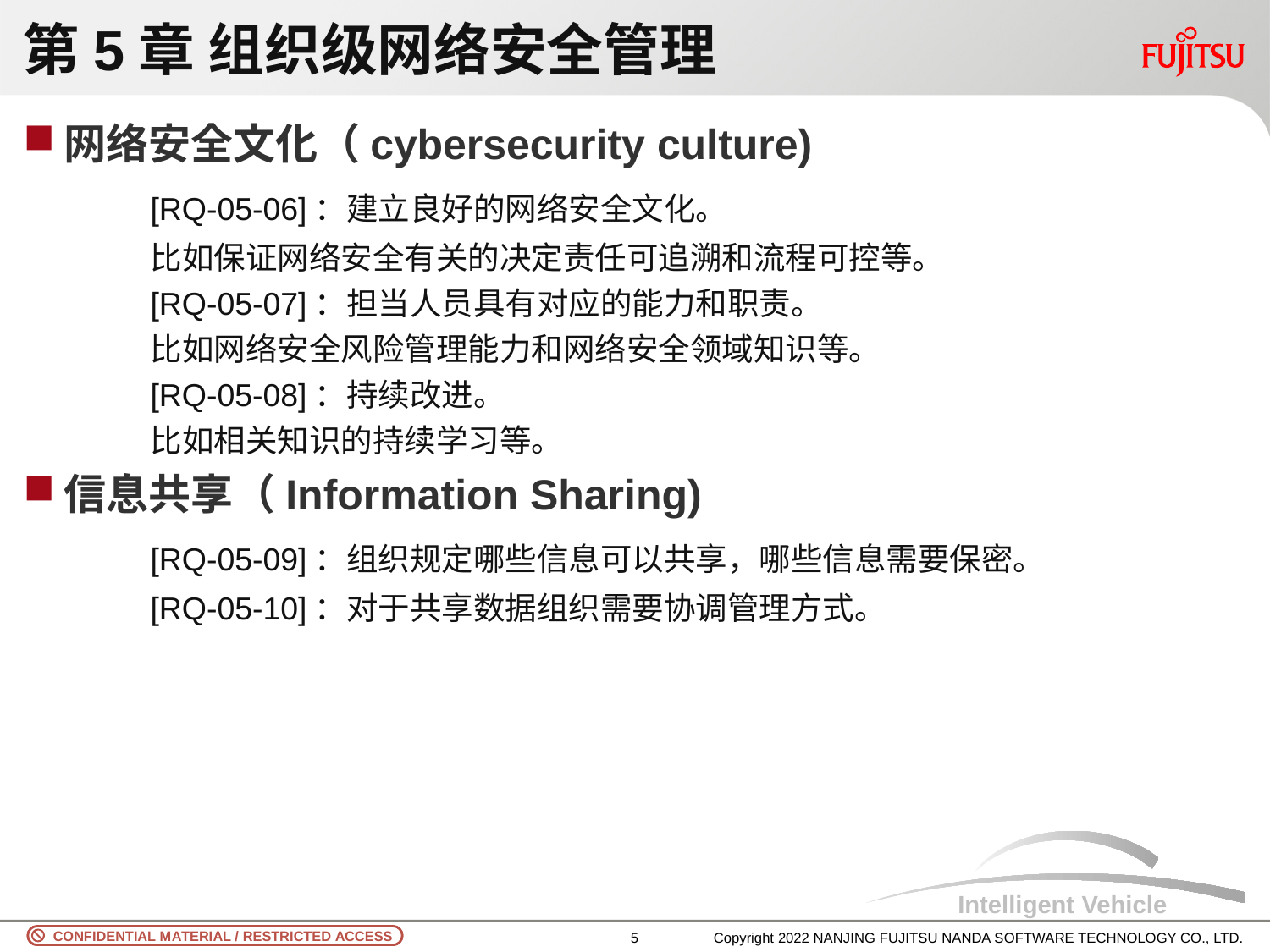

# 第5章 组织级网络安全管理
网络安全文化（cybersecurity culture)
	[RQ-05-06]：建立良好的网络安全文化。
	比如保证网络安全有关的决定责任可追溯和流程可控等。
	[RQ-05-07]：担当人员具有对应的能力和职责。
	比如网络安全风险管理能力和网络安全领域知识等。
	[RQ-05-08]：持续改进。
	比如相关知识的持续学习等。
信息共享（Information Sharing)
	[RQ-05-09]：组织规定哪些信息可以共享，哪些信息需要保密。
	[RQ-05-10]：对于共享数据组织需要协调管理方式。

5
Copyright 2022 NANJING FUJITSU NANDA SOFTWARE TECHNOLOGY CO., LTD.